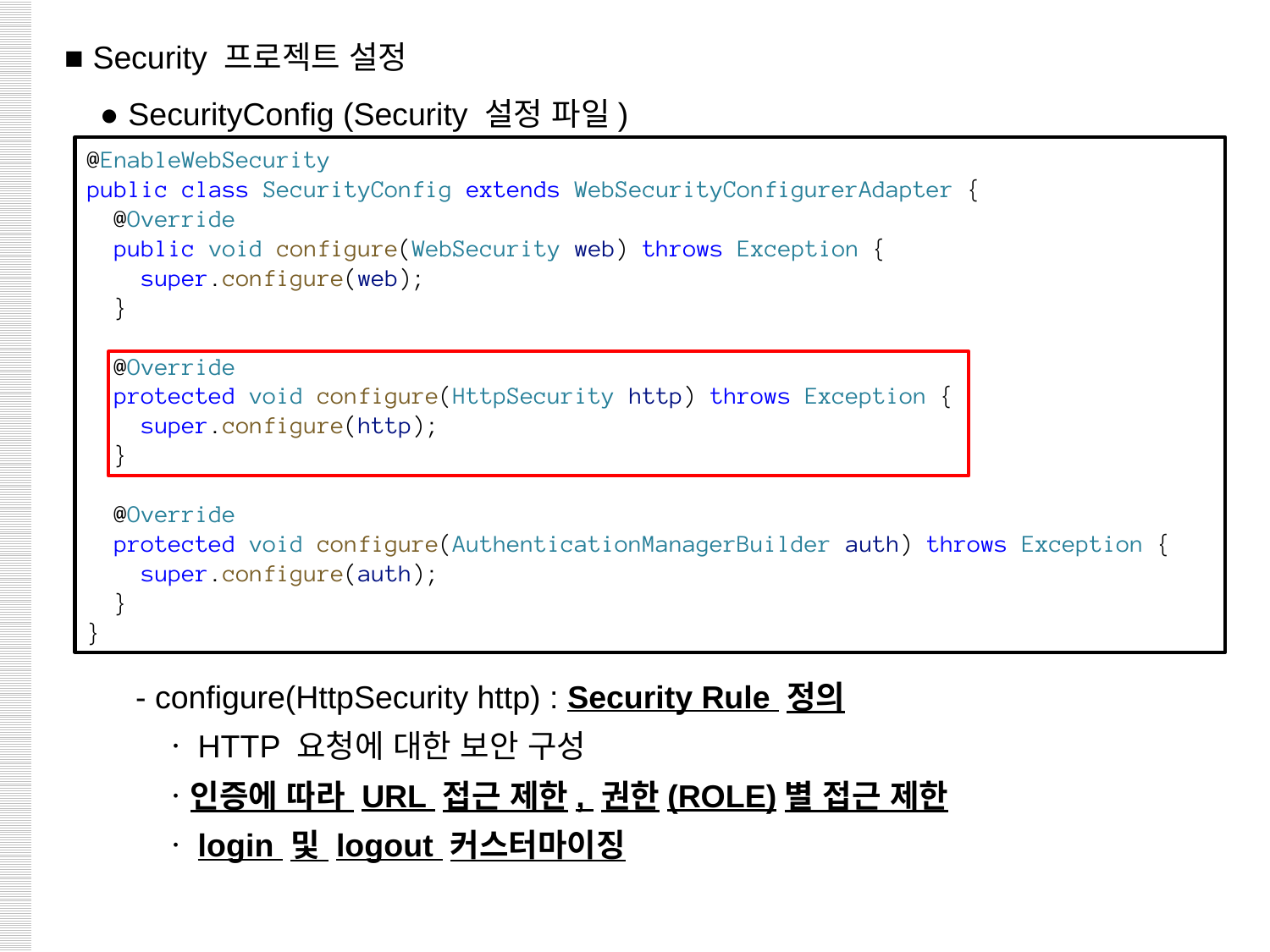

■ Security 프로젝트 설정
    ● SecurityConfig (Security 설정 파일)

        - configure(HttpSecurity http) : Security Rule 정의
          ㆍHTTP 요청에 대한 보안 구성
          ㆍ인증에 따라 URL 접근 제한, 권한(ROLE)별 접근 제한
          ㆍlogin 및 logout 커스터마이징
@EnableWebSecurity
public class SecurityConfig extends WebSecurityConfigurerAdapter {
  @Override
  public void configure(WebSecurity web) throws Exception {
    super.configure(web);
  }
  @Override
  protected void configure(HttpSecurity http) throws Exception {
    super.configure(http);
  }
  @Override
  protected void configure(AuthenticationManagerBuilder auth) throws Exception {
    super.configure(auth);
  }
}